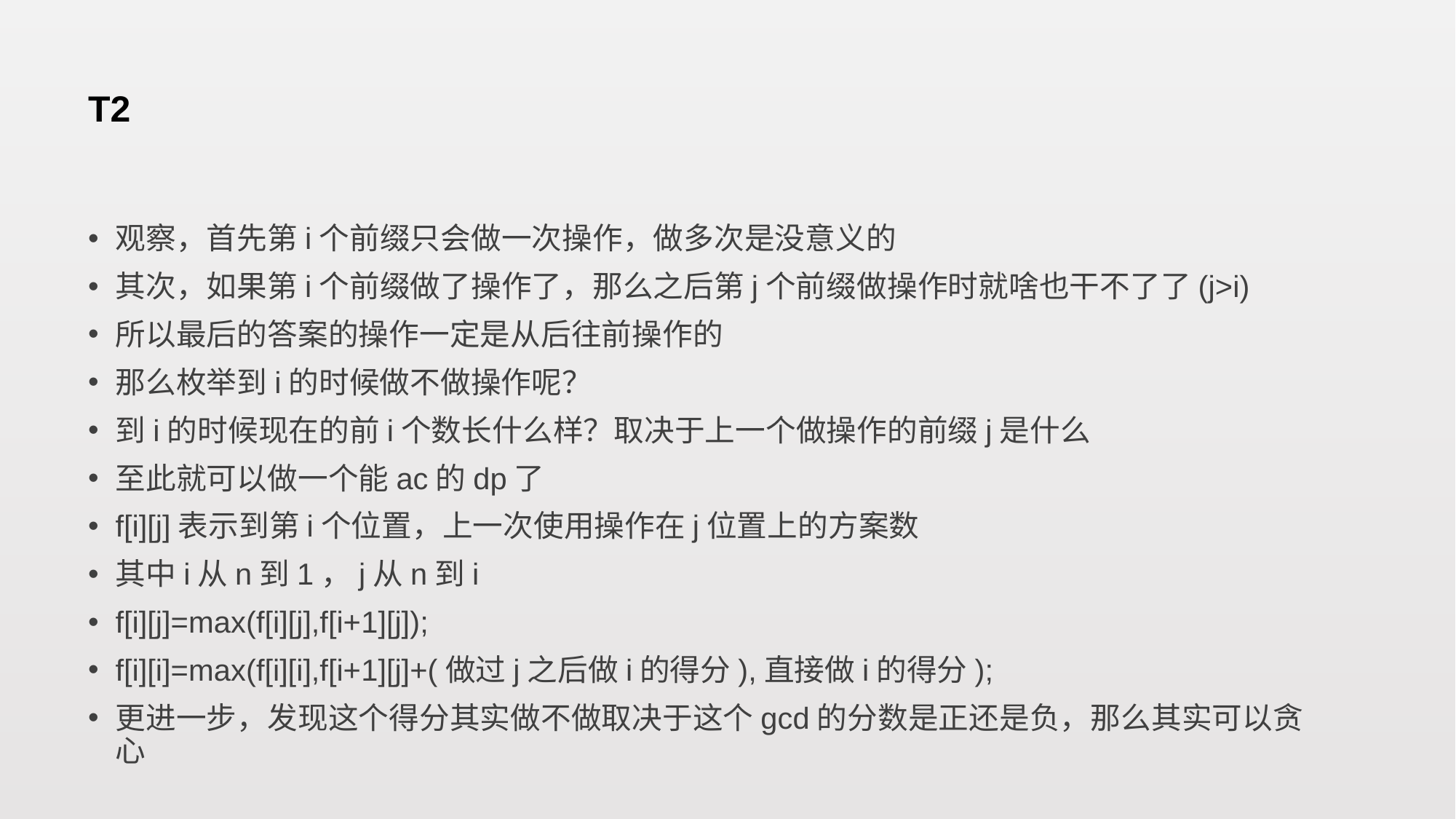

# T2
观察，首先第i个前缀只会做一次操作，做多次是没意义的
其次，如果第i个前缀做了操作了，那么之后第j个前缀做操作时就啥也干不了了(j>i)
所以最后的答案的操作一定是从后往前操作的
那么枚举到i的时候做不做操作呢？
到i的时候现在的前i个数长什么样？取决于上一个做操作的前缀j是什么
至此就可以做一个能ac的dp了
f[i][j]表示到第i个位置，上一次使用操作在j位置上的方案数
其中i从n到1，j从n到i
f[i][j]=max(f[i][j],f[i+1][j]);
f[i][i]=max(f[i][i],f[i+1][j]+(做过j之后做i的得分),直接做i的得分);
更进一步，发现这个得分其实做不做取决于这个gcd的分数是正还是负，那么其实可以贪心